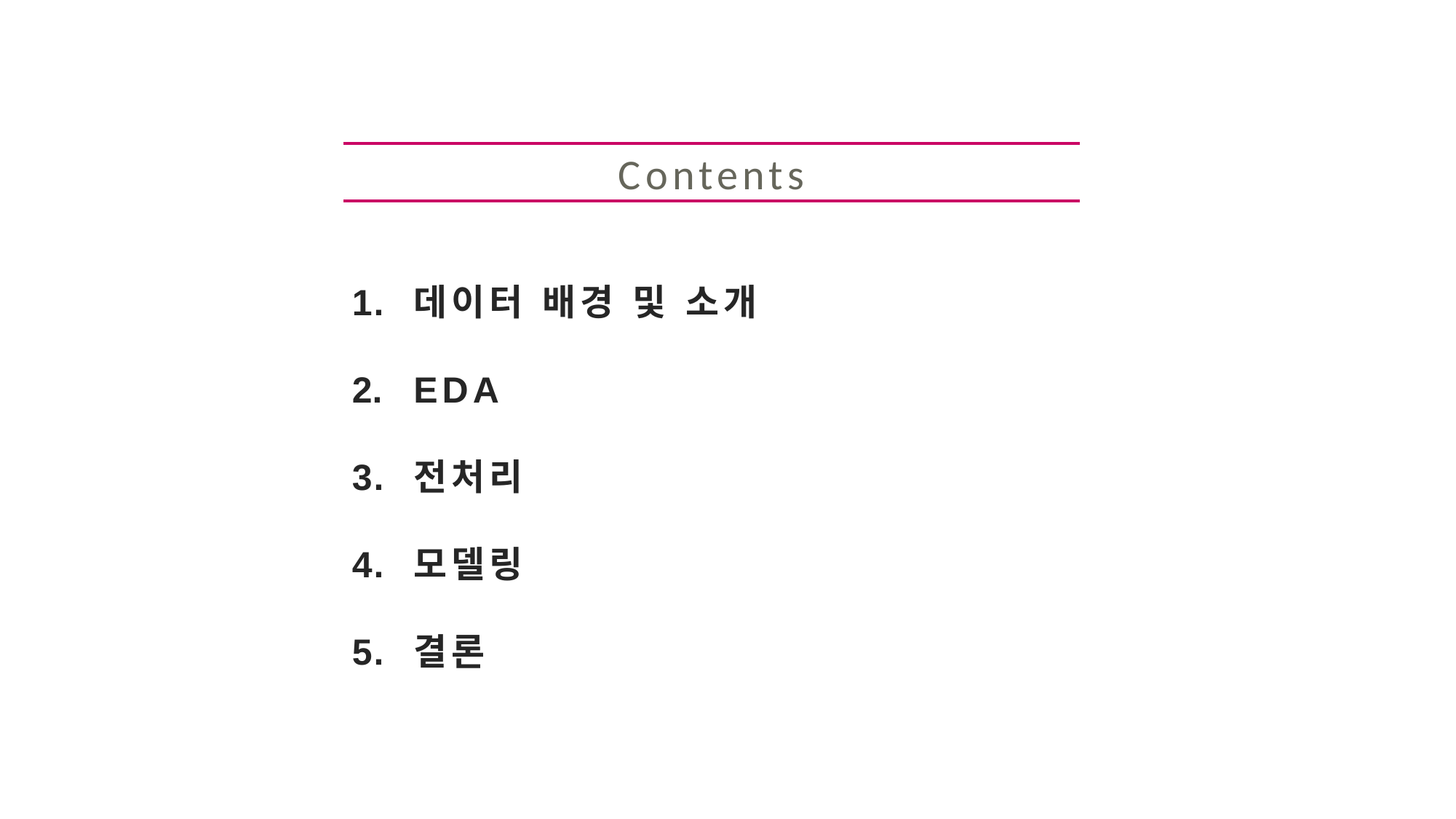

데이터 배경 및 소개
EDA
전처리
모델링
결론